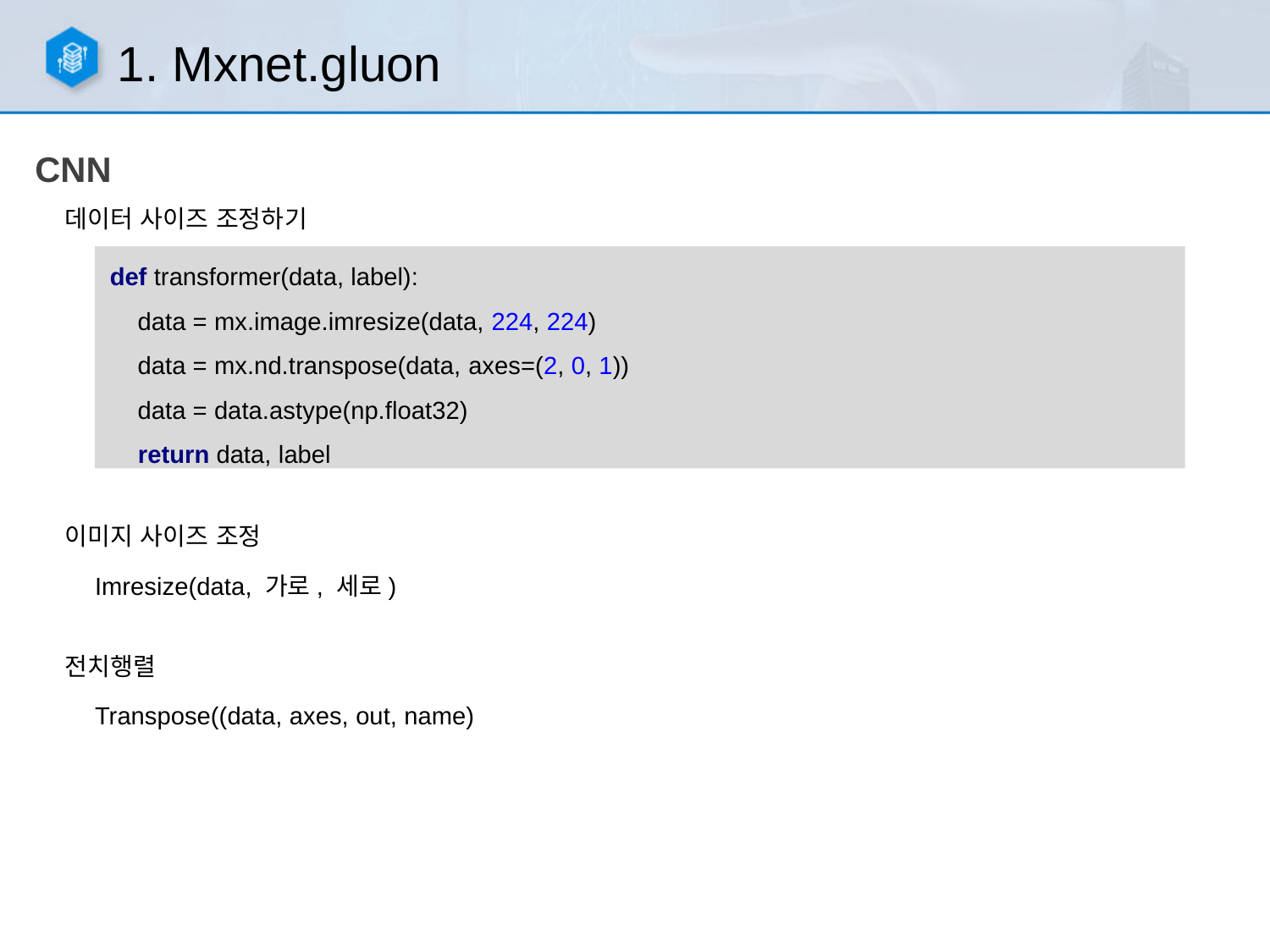

1. Mxnet.gluon
CNN
데이터 사이즈 조정하기
def transformer(data, label):
    data = mx.image.imresize(data, 224, 224)
    data = mx.nd.transpose(data, axes=(2, 0, 1))
    data = data.astype(np.float32)
    return data, label
이미지 사이즈 조정
Imresize(data, 가로, 세로)
전치행렬
Transpose((data, axes, out, name)